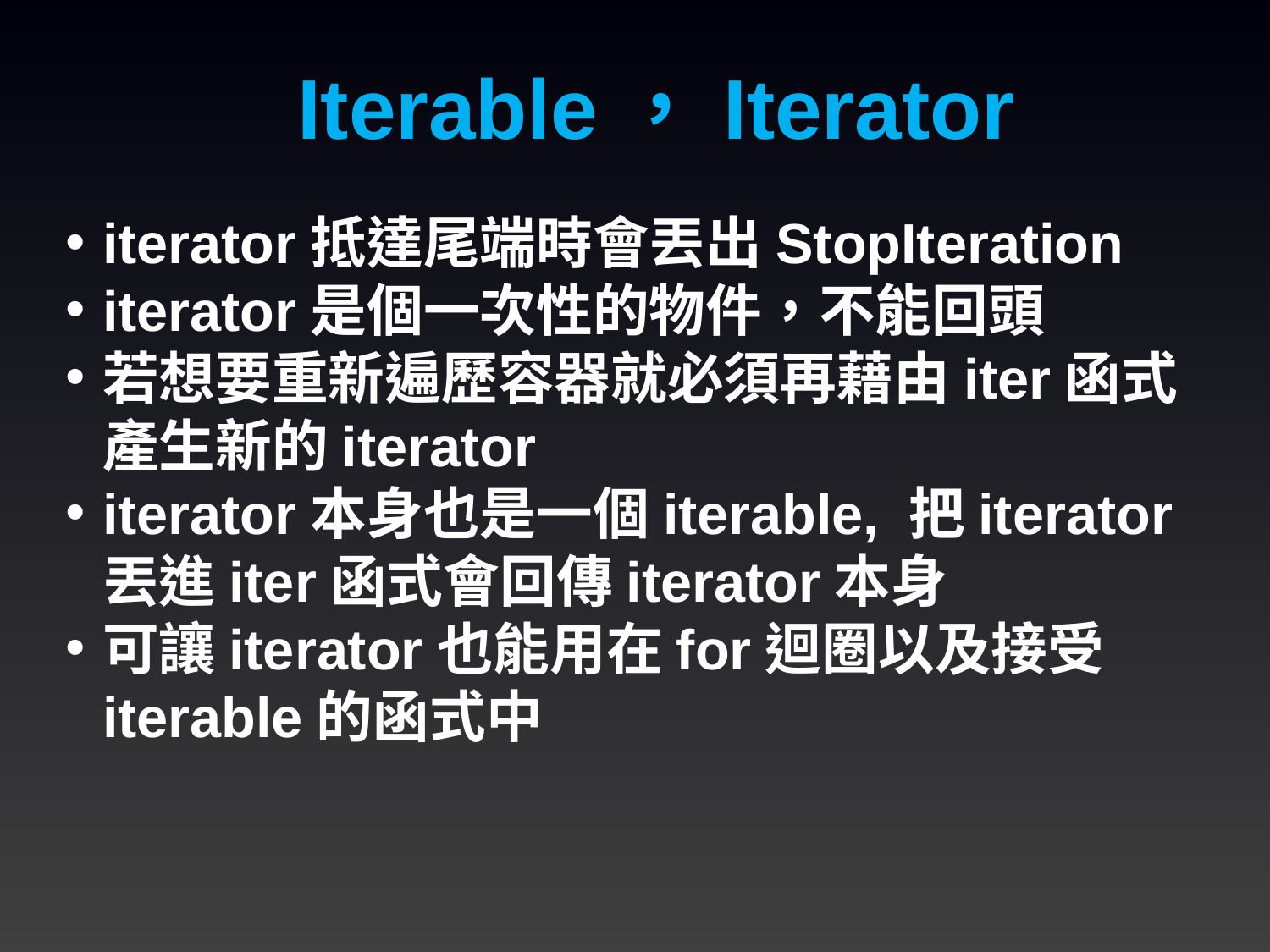

Iterable，Iterator
iterator抵達尾端時會丟出StopIteration
iterator是個一次性的物件，不能回頭
若想要重新遍歷容器就必須再藉由iter函式產生新的iterator
iterator本身也是一個iterable, 把iterator丟進iter函式會回傳iterator本身
可讓iterator也能用在for迴圈以及接受iterable的函式中